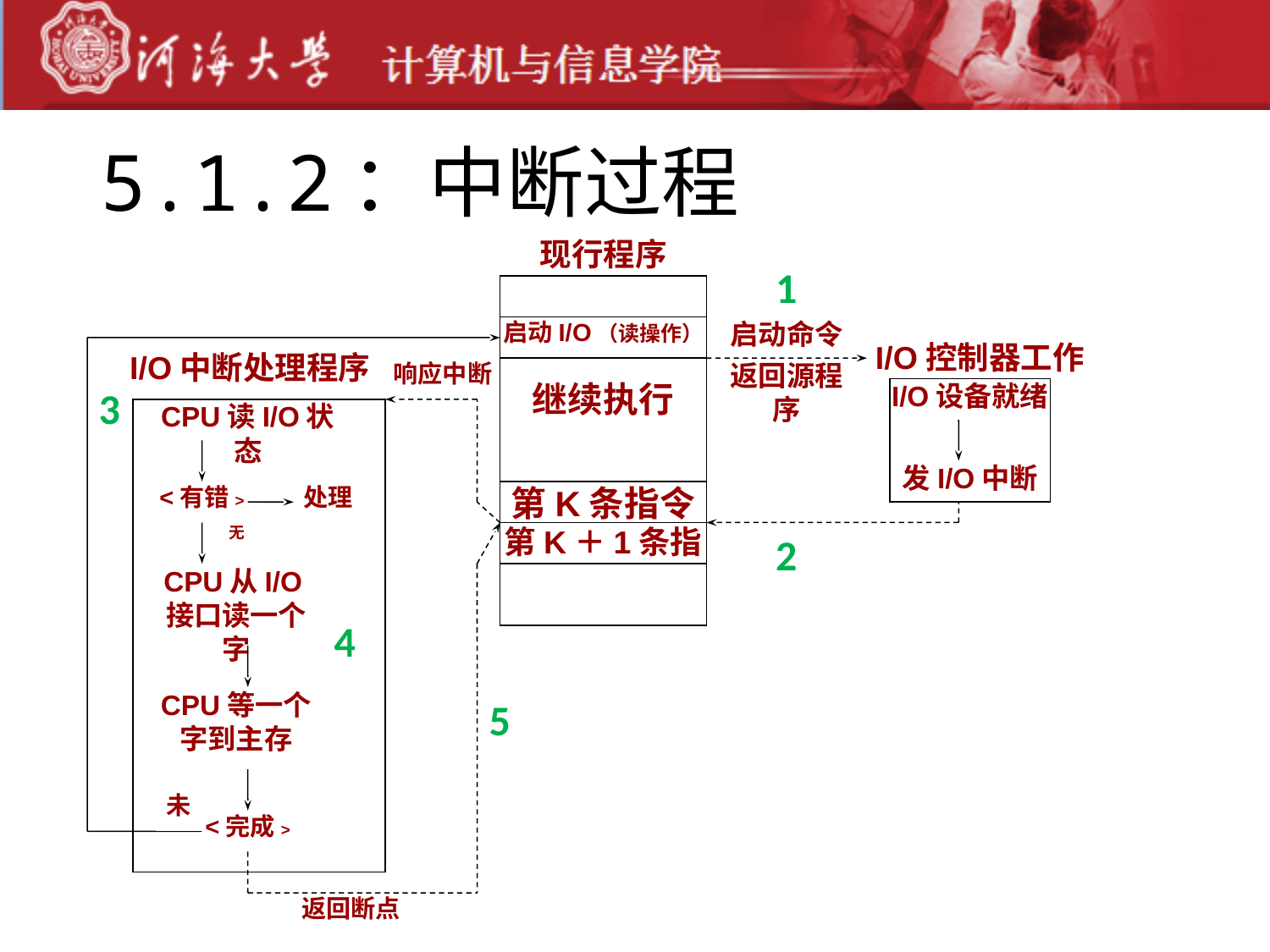

# 5.1.2：中断过程
现行程序

启动I/O（读操作）
启动命令

I/O控制器工作
I/O中断处理程序

响应中断

继续执行

返回源程序

I/O设备就绪

CPU读I/O状态

发I/O中断
<有错>
处理
第K条指令

第K＋1条指令

无

CPU从I/O接口读一个字

CPU等一个字到主存

未

<完成>

返回断点

1
3
2
4
5